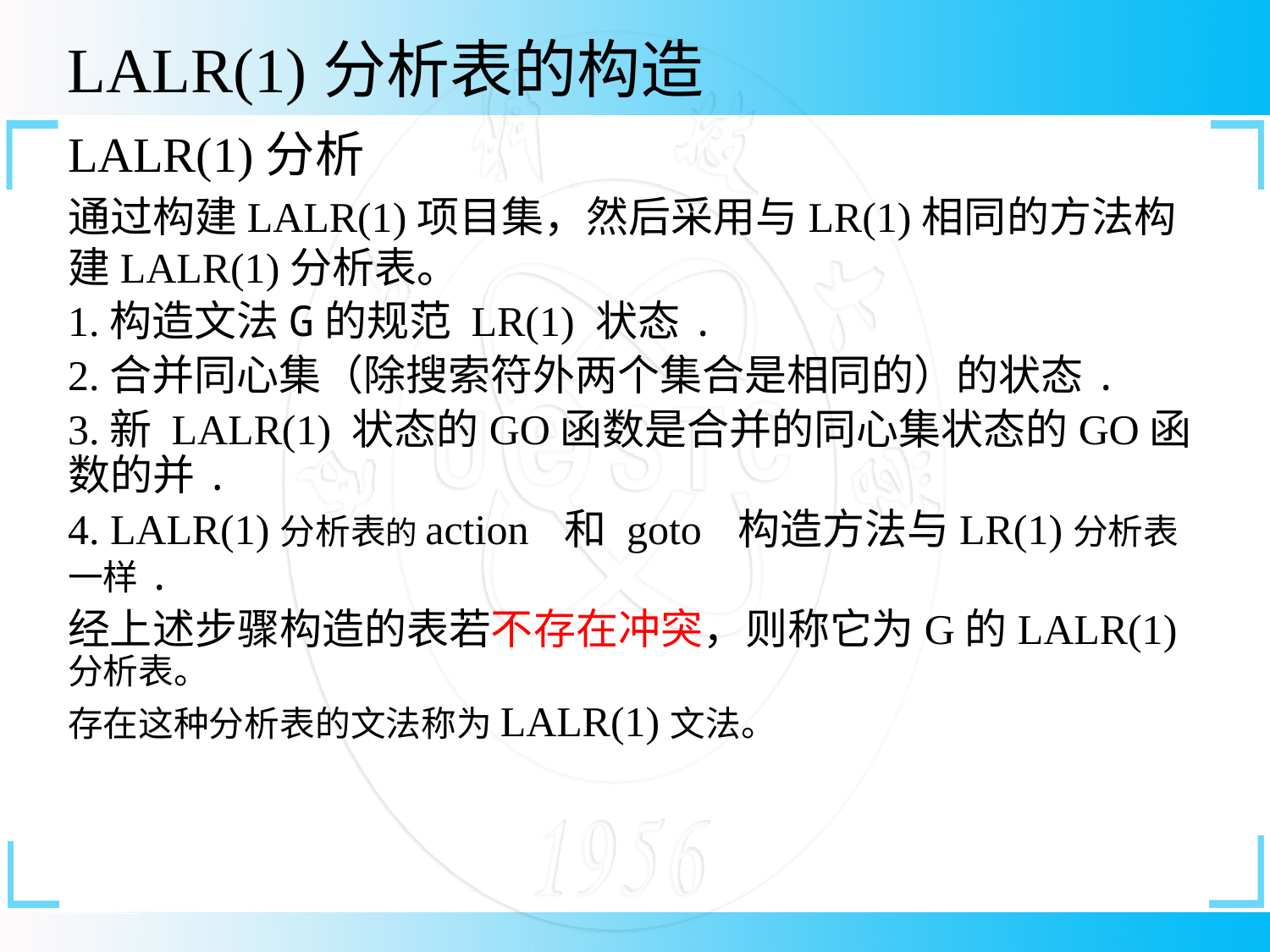

LALR(1)分析表的构造
LALR(1)分析
通过构建LALR(1)项目集，然后采用与LR(1)相同的方法构建LALR(1)分析表。
1.构造文法G的规范 LR(1) 状态.
2.合并同心集（除搜索符外两个集合是相同的）的状态.
3.新 LALR(1) 状态的GO函数是合并的同心集状态的GO函数的并.
4. LALR(1)分析表的action 和 goto 构造方法与LR(1)分析表一样.
经上述步骤构造的表若不存在冲突，则称它为G的LALR(1)分析表。
存在这种分析表的文法称为LALR(1)文法。